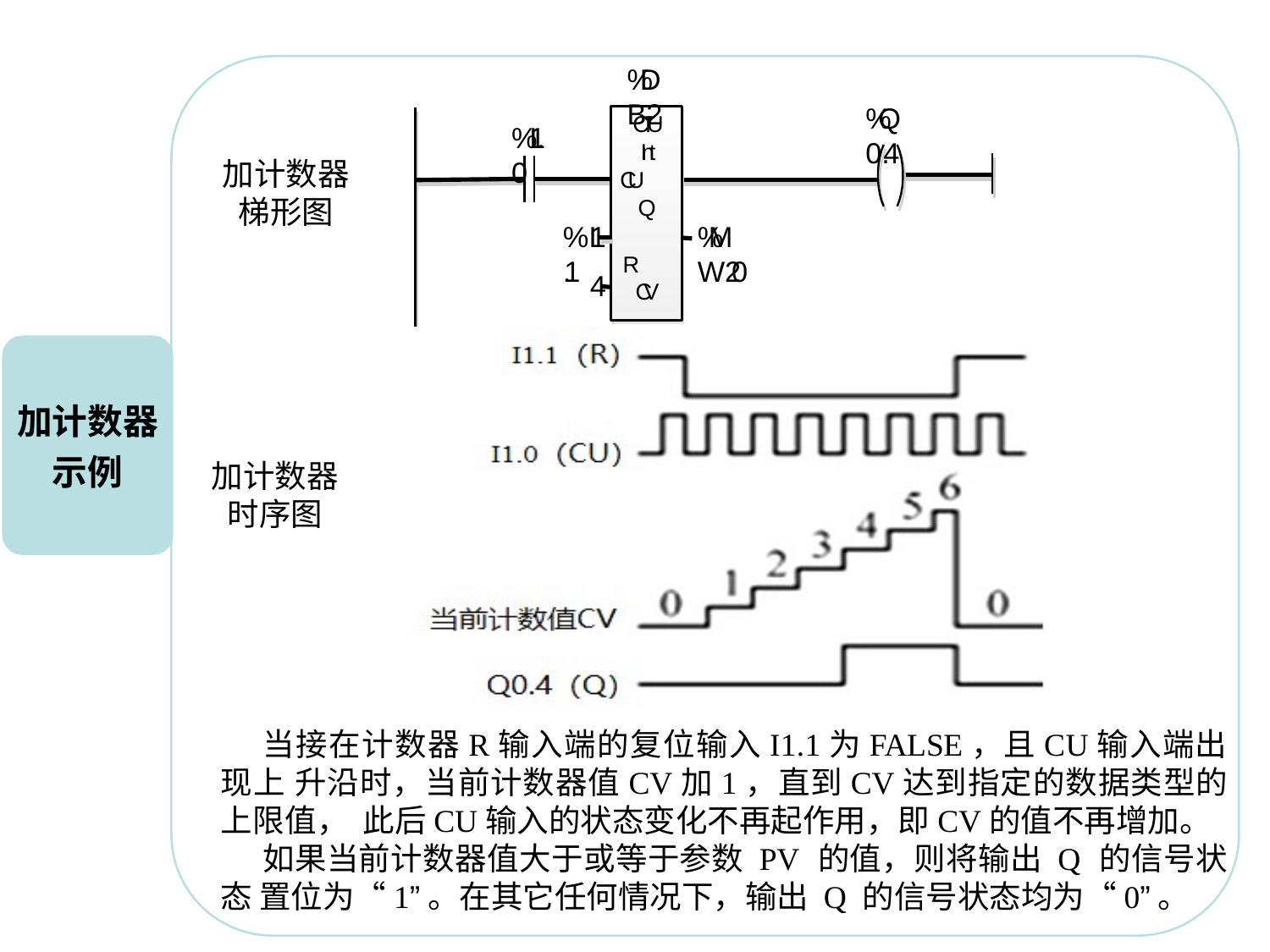

%DB2
%Q0.4

CTU
Int
CU	Q

R	CV

PV

%I1.0

加计数器 梯形图

%I1.1
%MW20

4

加计数器 示例
加计数器 时序图
当接在计数器R输入端的复位输入I1.1为FALSE，且CU输入端出现上 升沿时，当前计数器值CV加1，直到CV达到指定的数据类型的上限值，  此后CU输入的状态变化不再起作用，即CV的值不再增加。
如果当前计数器值大于或等于参数 PV 的值，则将输出 Q 的信号状态 置位为“1”。在其它任何情况下，输出 Q 的信号状态均为“0”。